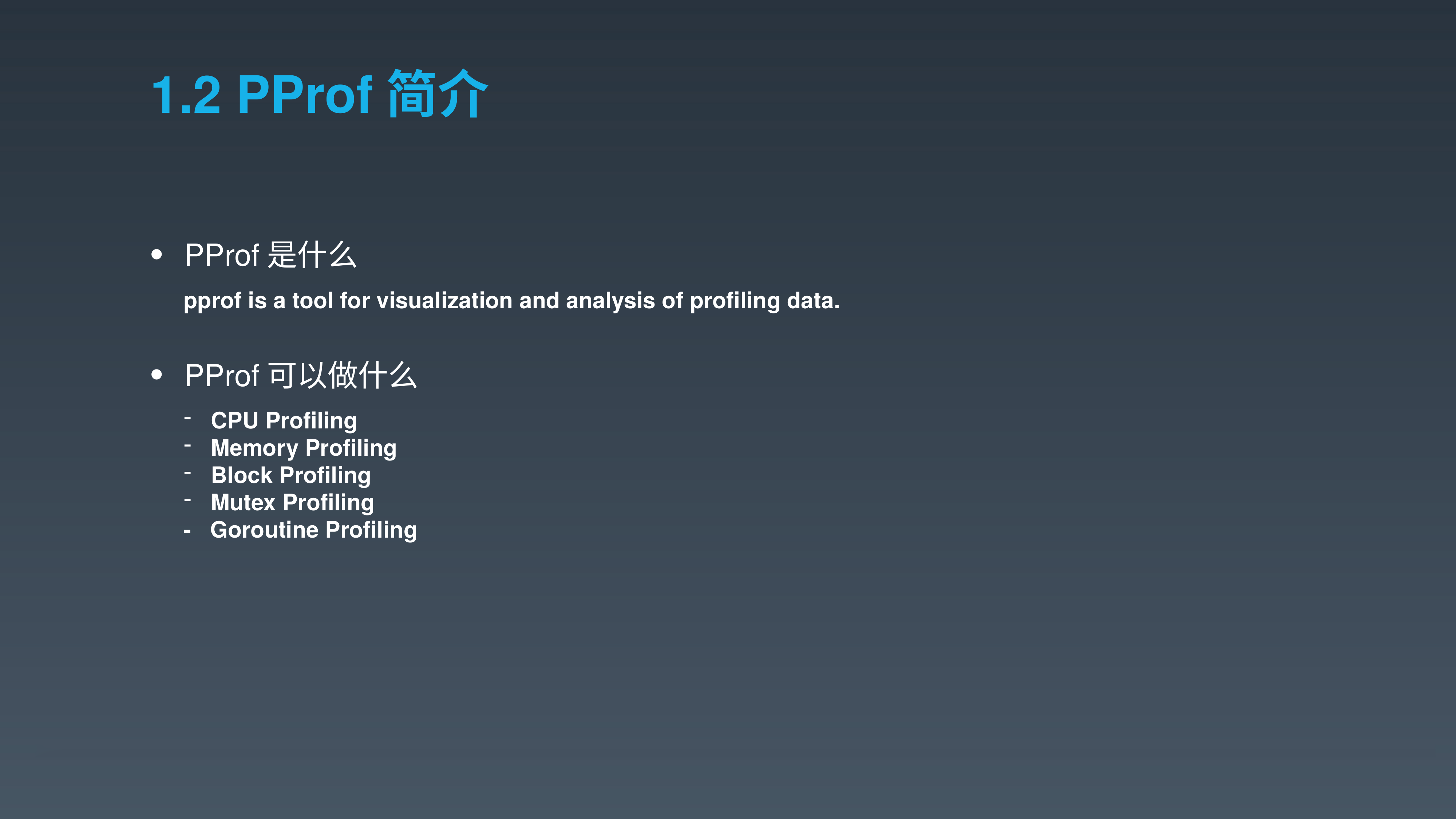

# 1.2 PProf简介
PProf是什么
pprof is a tool for visualization and analysis of profiling data.
PProf可以做什么
CPU Profiling
Memory Profiling
Block Profiling
Mutex Profiling
-   Goroutine Profiling